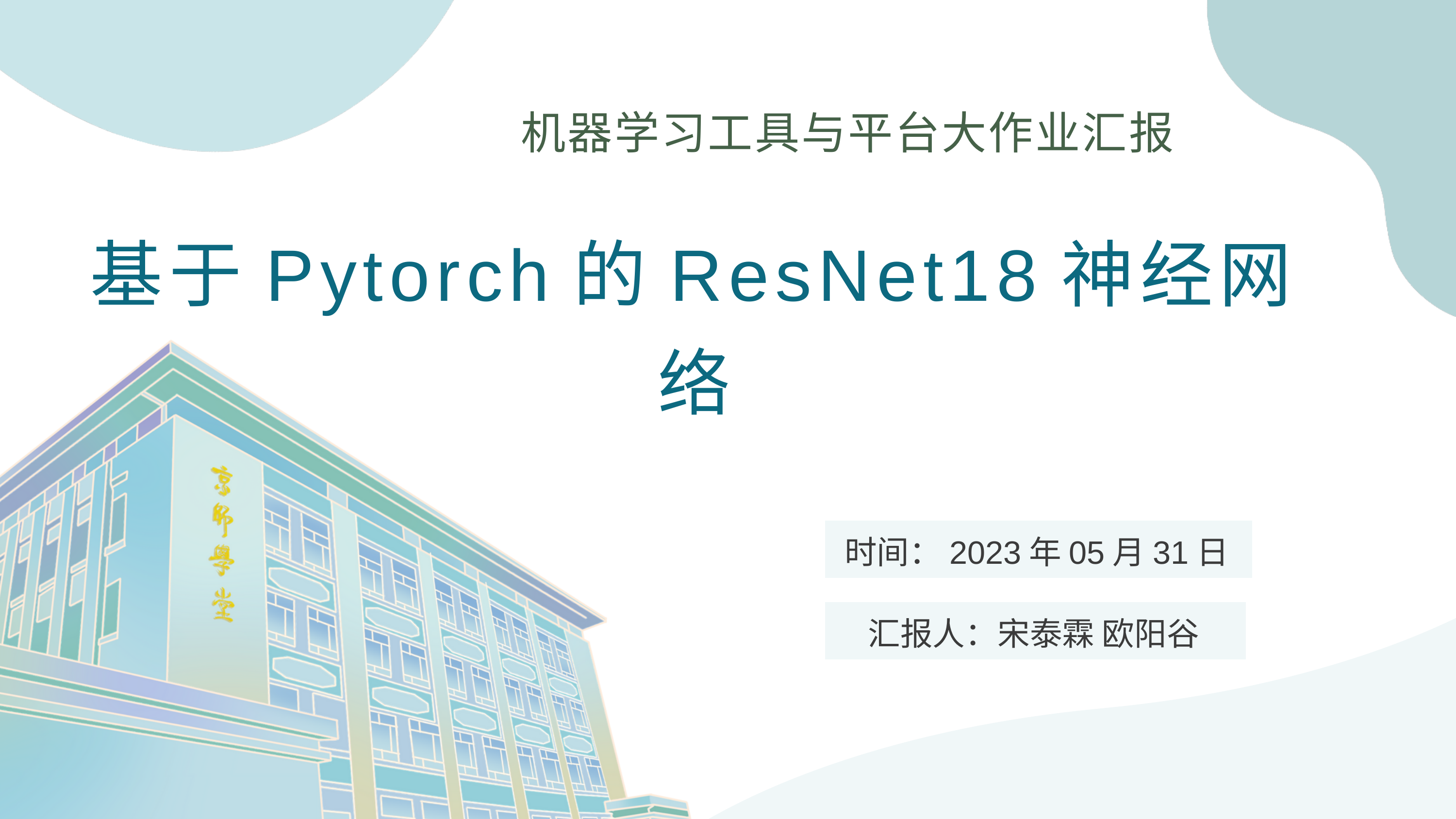

机器学习工具与平台大作业汇报
基于Pytorch的ResNet18神经网络

时间：2023年05月31日

汇报人：宋泰霖 欧阳谷